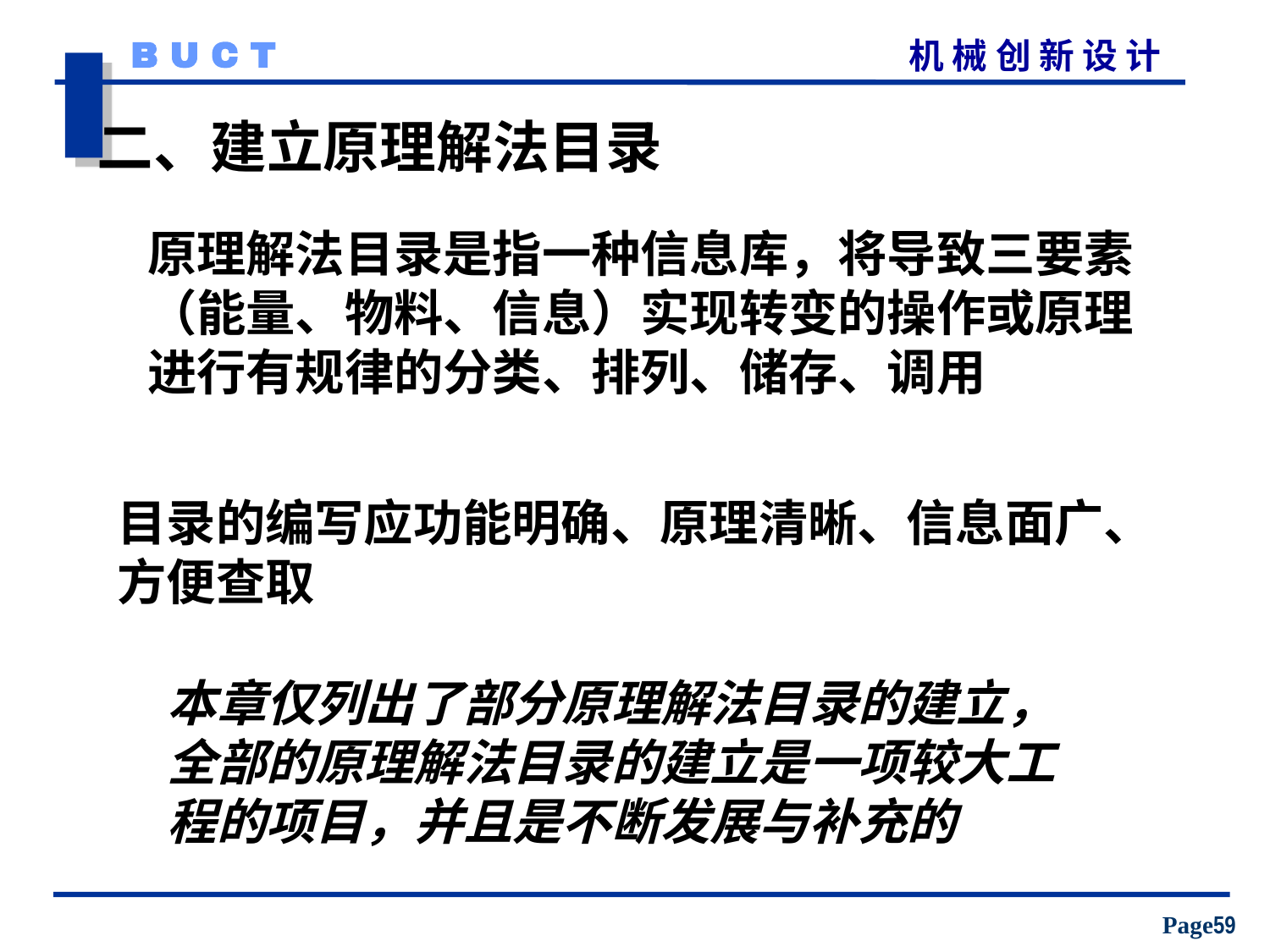

二、建立原理解法目录
原理解法目录是指一种信息库，将导致三要素（能量、物料、信息）实现转变的操作或原理进行有规律的分类、排列、储存、调用
目录的编写应功能明确、原理清晰、信息面广、方便查取
本章仅列出了部分原理解法目录的建立，全部的原理解法目录的建立是一项较大工程的项目，并且是不断发展与补充的
Page59